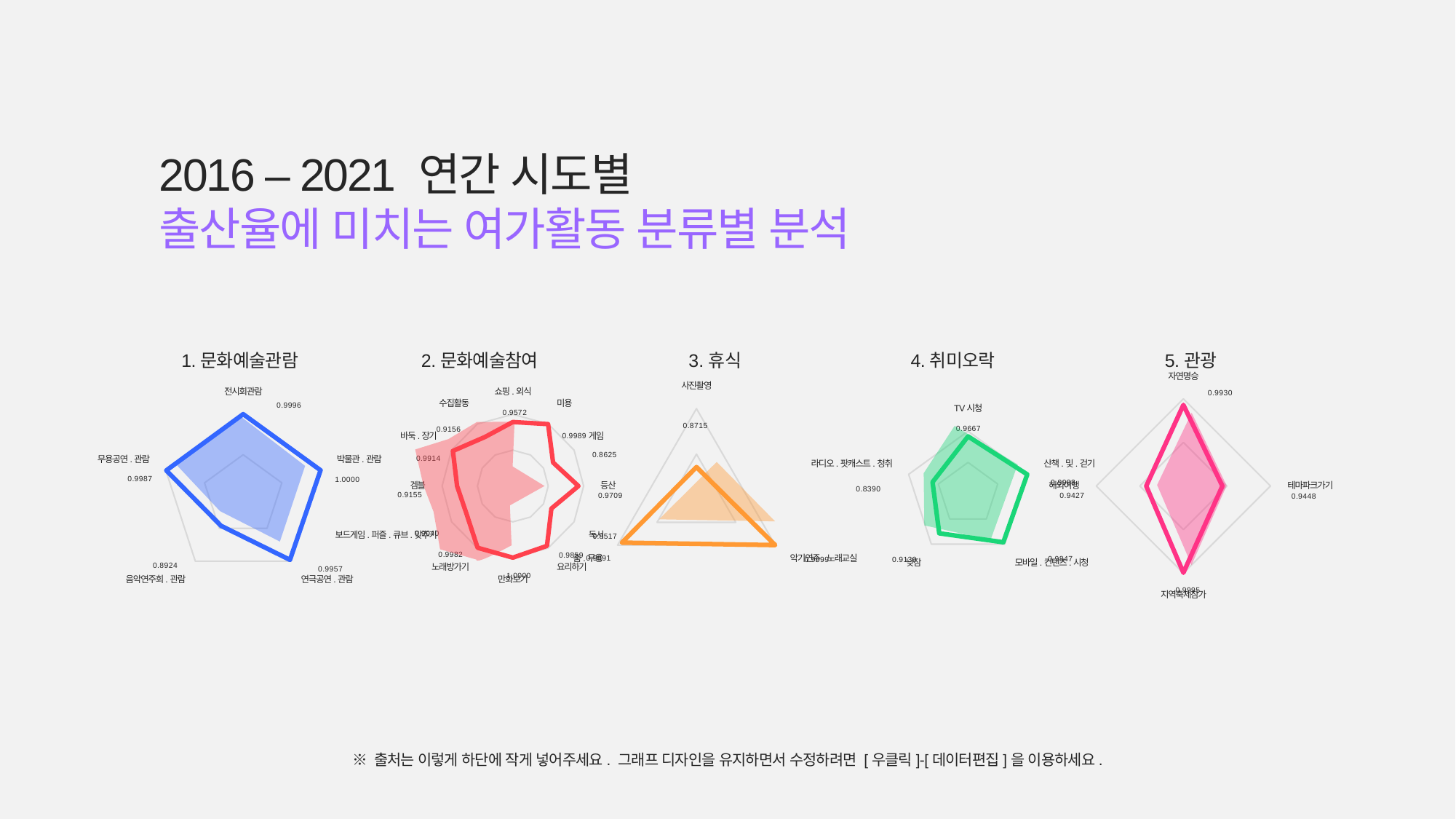

2016 – 2021 연간 시도별
출산율에 미치는 여가활동 분류별 분석
1.문화예술관람
2.문화예술참여
3.휴식
4.취미오락
5.관광

### Chart

| Category |  | 계열 1 |  |  |
|---|---|---|---|---|
| 전시회관람 | None | 0.999619 | None | None |
| 박물관.관람 | None | 0.9999724 | None | None |
| 연극공연.관람 | None | 0.995684 | None | None |
| 음악연주회.관람 | None | 0.892422 | None | None |
| 무용공연.관람 | None | 0.998661 | None | None |

[unsupported chart]

### Chart

| Category |  | 계열 1 |  |  |
|---|---|---|---|---|
| 사진촬영 | None | 0.8715 | None | None |
| 악기연주.노래교실 | None | 0.9999359 | None | None |
| 춤.무용 | None | 0.9891 | None | None |

### Chart

| Category |  | 계열 1 |  |  |
|---|---|---|---|---|
| TV시청 | None | 0.9667 | None | None |
| 산책.및.걷기 | None | 0.9988 | None | None |
| 모바일.컨텐츠.시청 | None | 0.9847 | None | None |
| 낮잠 | None | 0.9139 | None | None |
| 라디오.팟캐스트.청취 | None | 0.839 | None | None |

### Chart

| Category |  | 계열 1 |  |  |
|---|---|---|---|---|
| 자연명승 | None | 0.993011 | None | None |
| 테마파크가기 | None | 0.944798 | None | None |
| 지역축제참가 | None | 0.999533 | None | None |
| 해외여행 | None | 0.942671 | None | None |

※ 출처는 이렇게 하단에 작게 넣어주세요. 그래프 디자인을 유지하면서 수정하려면 [우클릭]-[데이터편집]을 이용하세요.